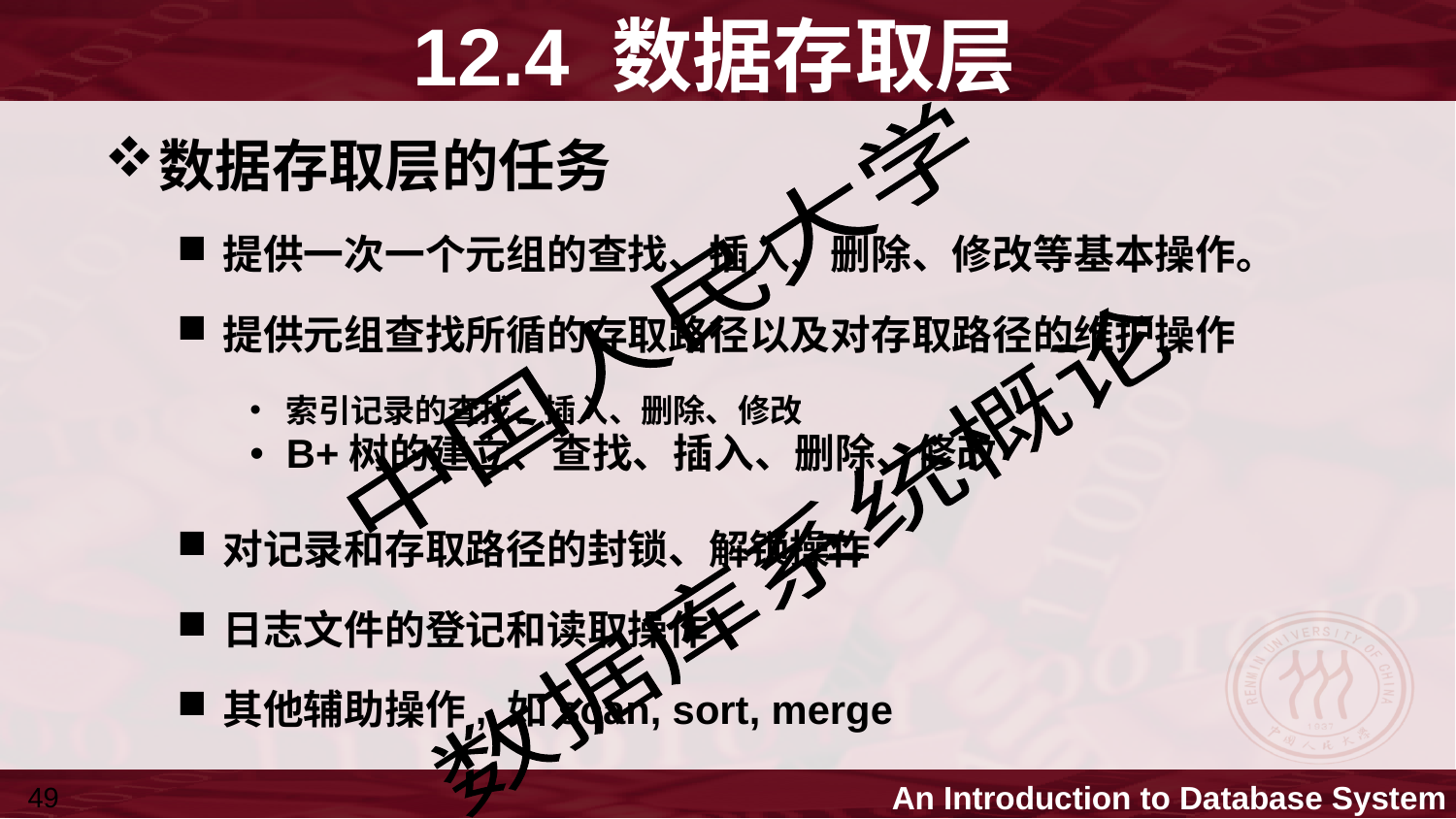

# 12.4 数据存取层
数据存取层的任务
提供一次一个元组的查找、插入、删除、修改等基本操作。
提供元组查找所循的存取路径以及对存取路径的维护操作
索引记录的查找、插入、删除、修改
B+树的建立、查找、插入、删除、修改
对记录和存取路径的封锁、解锁操作
日志文件的登记和读取操作
其他辅助操作, 如scan, sort, merge
49